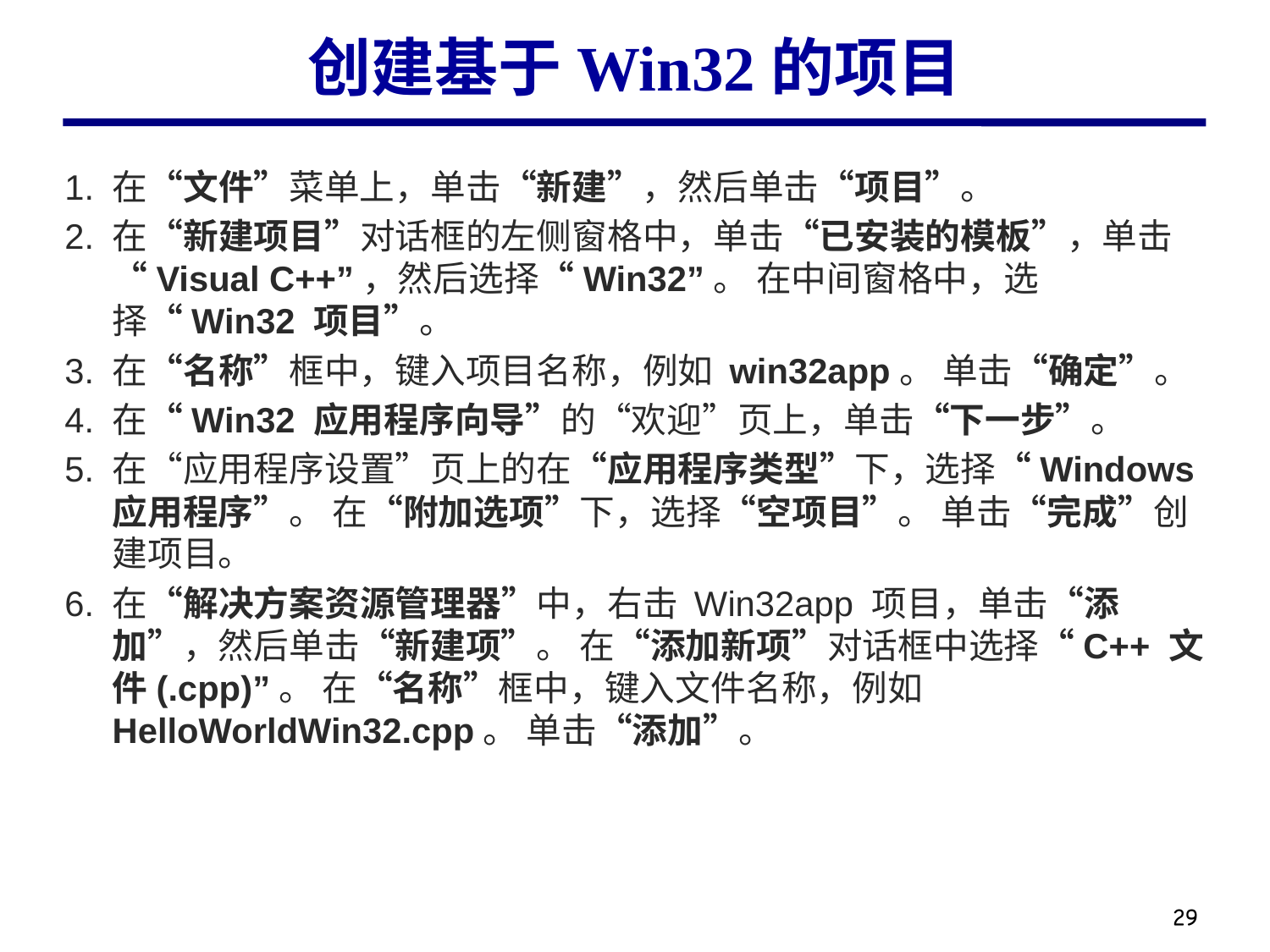

# 创建基于Win32的项目
在“文件”菜单上，单击“新建”，然后单击“项目”。
在“新建项目”对话框的左侧窗格中，单击“已安装的模板”，单击“Visual C++”，然后选择“Win32”。 在中间窗格中，选择“Win32 项目”。
在“名称”框中，键入项目名称，例如 win32app。 单击“确定”。
在“Win32 应用程序向导”的“欢迎”页上，单击“下一步”。
在“应用程序设置”页上的在“应用程序类型”下，选择“Windows 应用程序”。 在“附加选项”下，选择“空项目”。 单击“完成”创建项目。
在“解决方案资源管理器”中，右击 Win32app 项目，单击“添加”，然后单击“新建项”。 在“添加新项”对话框中选择“C++ 文件(.cpp)”。 在“名称”框中，键入文件名称，例如HelloWorldWin32.cpp。 单击“添加”。